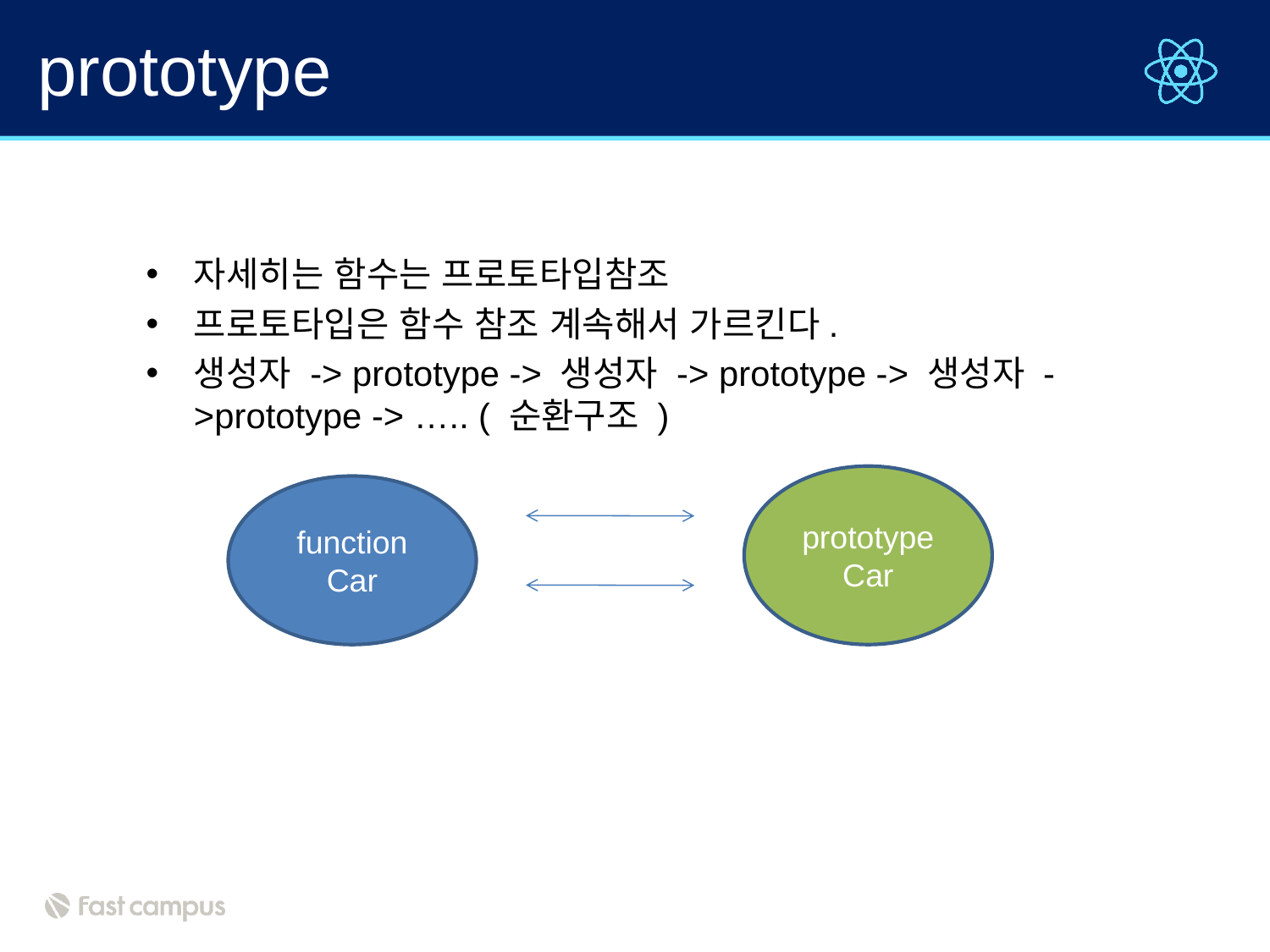

# prototype
자세히는 함수는 프로토타입참조
프로토타입은 함수 참조 계속해서 가르킨다.
생성자 -> prototype -> 생성자 -> prototype -> 생성자 ->prototype -> ….. ( 순환구조 )

prototype
Car
function Car